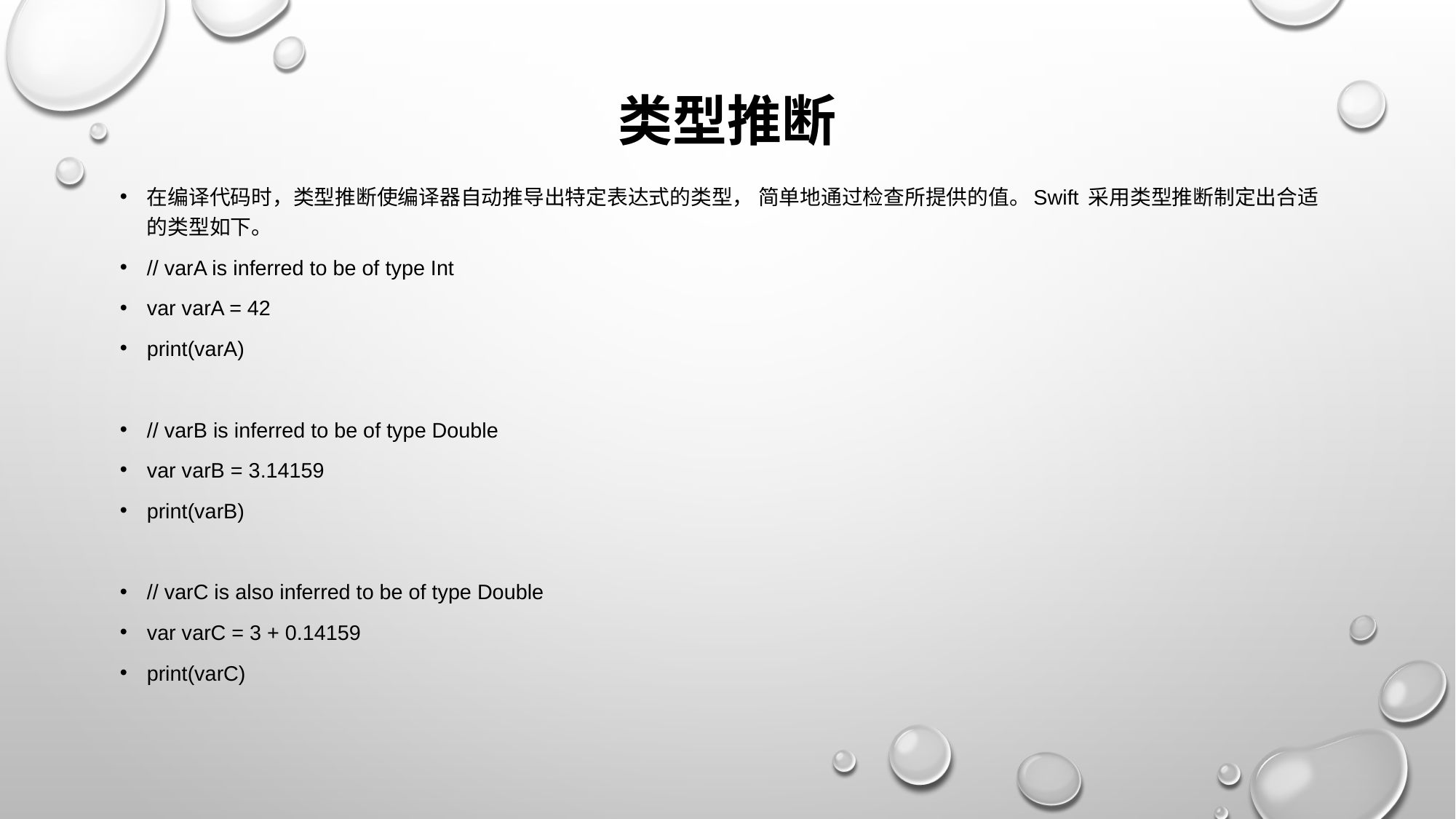

# 类型推断
在编译代码时，类型推断使编译器自动推导出特定表达式的类型， 简单地通过检查所提供的值。Swift 采用类型推断制定出合适的类型如下。
// varA is inferred to be of type Int
var varA = 42
print(varA)

// varB is inferred to be of type Double
var varB = 3.14159
print(varB)

// varC is also inferred to be of type Double
var varC = 3 + 0.14159
print(varC)